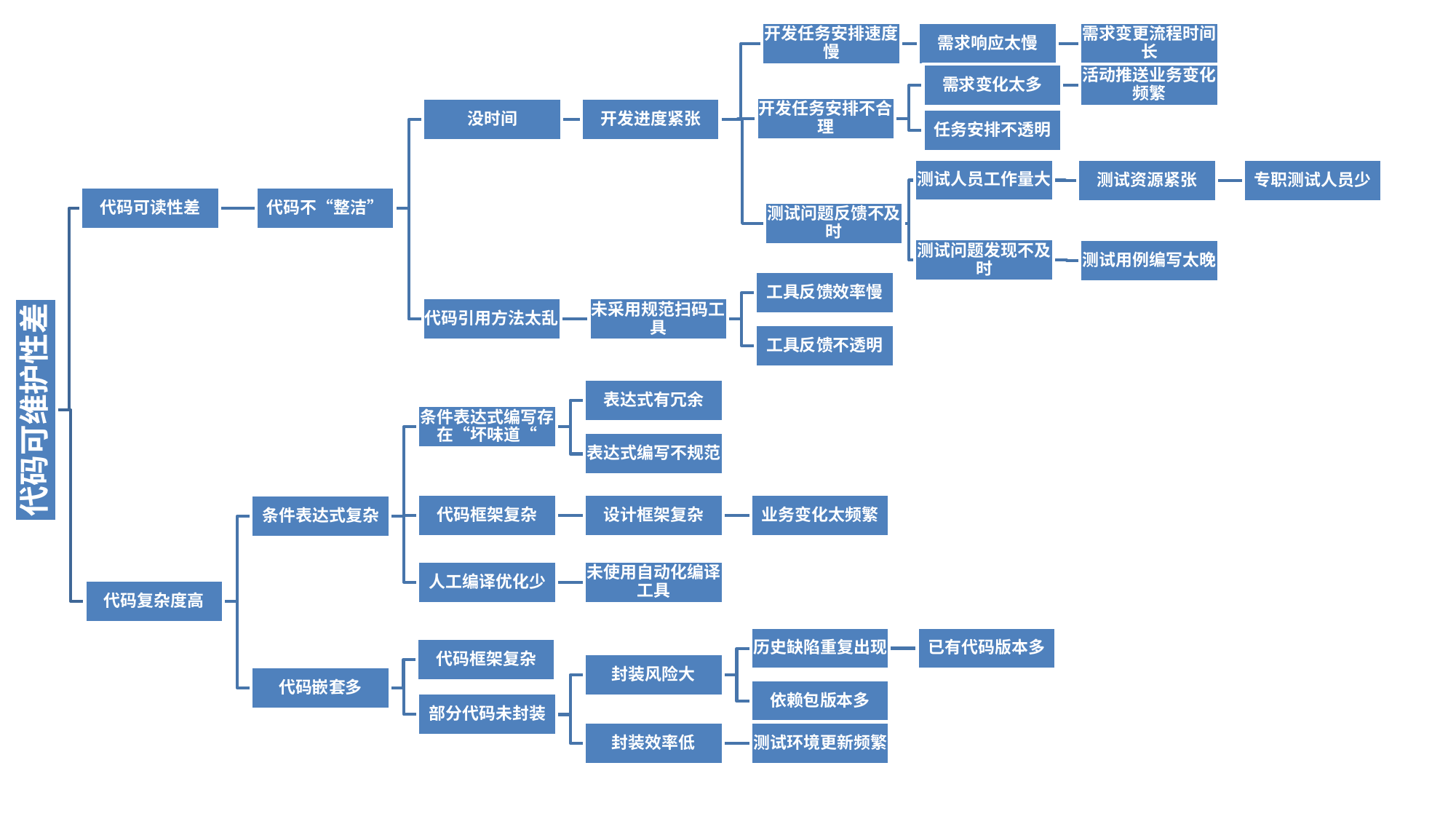

代码可维护性差
代码可读性差
代码不“整洁”
没时间
开发进度紧张
开发任务安排速度慢
需求响应太慢
需求变更流程时间长
开发任务安排不合理
任务安排不透明
需求变化太多
活动推送业务变化频繁
测试问题反馈不及时
测试人员工作量大
测试资源紧张
专职测试人员少
测试问题发现不及时
测试用例编写太晚
代码引用方法太乱
未采用规范扫码工具
工具反馈效率慢
工具反馈不透明
代码复杂度高
条件表达式复杂
条件表达式编写存在“坏味道“
表达式有冗余
表达式编写不规范
代码框架复杂
设计框架复杂
业务变化太频繁
人工编译优化少
未使用自动化编译工具
代码嵌套多
代码框架复杂
部分代码未封装
封装风险大
历史缺陷重复出现
已有代码版本多
依赖包版本多
封装效率低
测试环境更新频繁